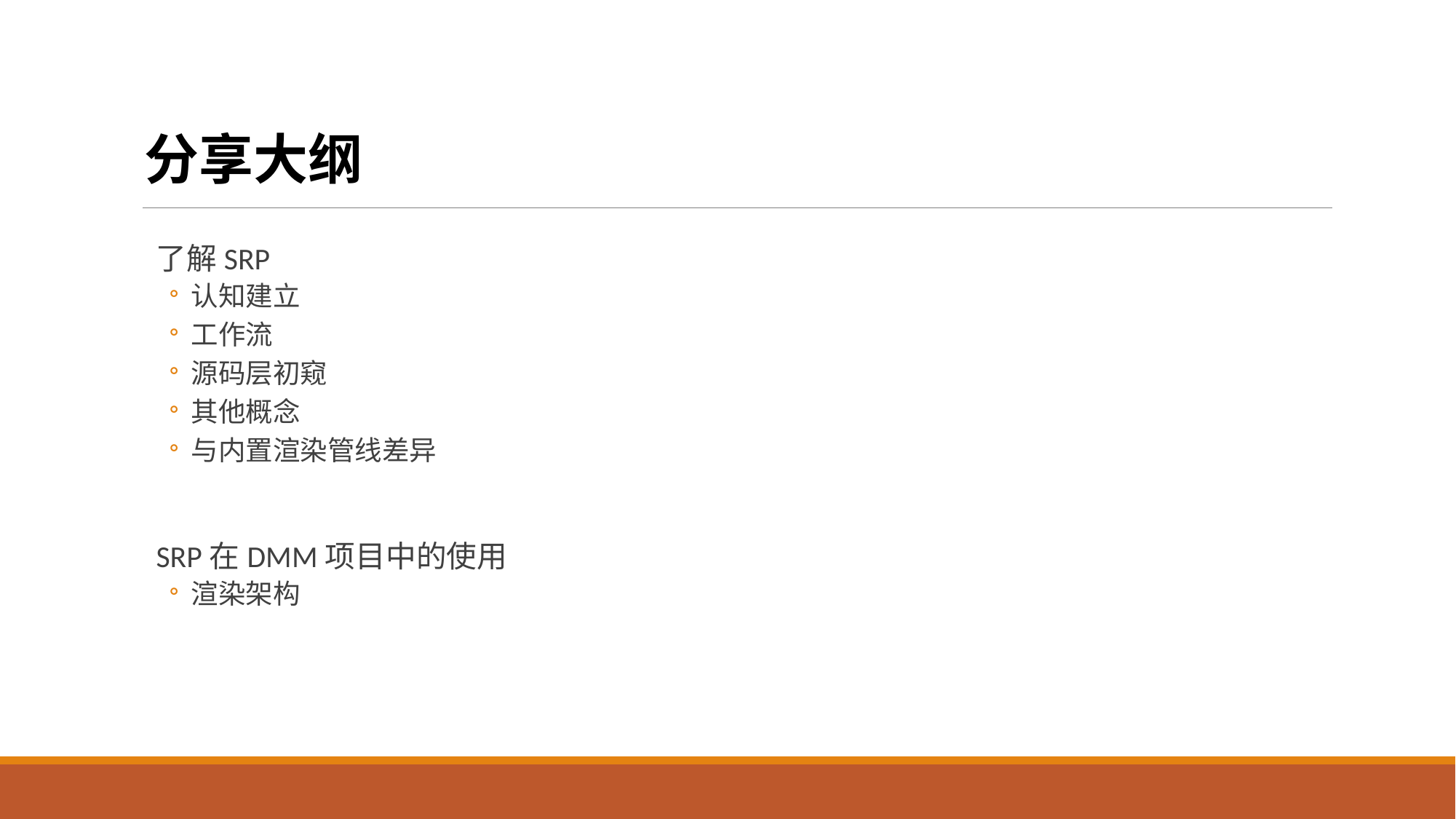

分享大纲
了解SRP
认知建立
工作流
源码层初窥
其他概念
与内置渲染管线差异

SRP在DMM项目中的使用
渲染架构